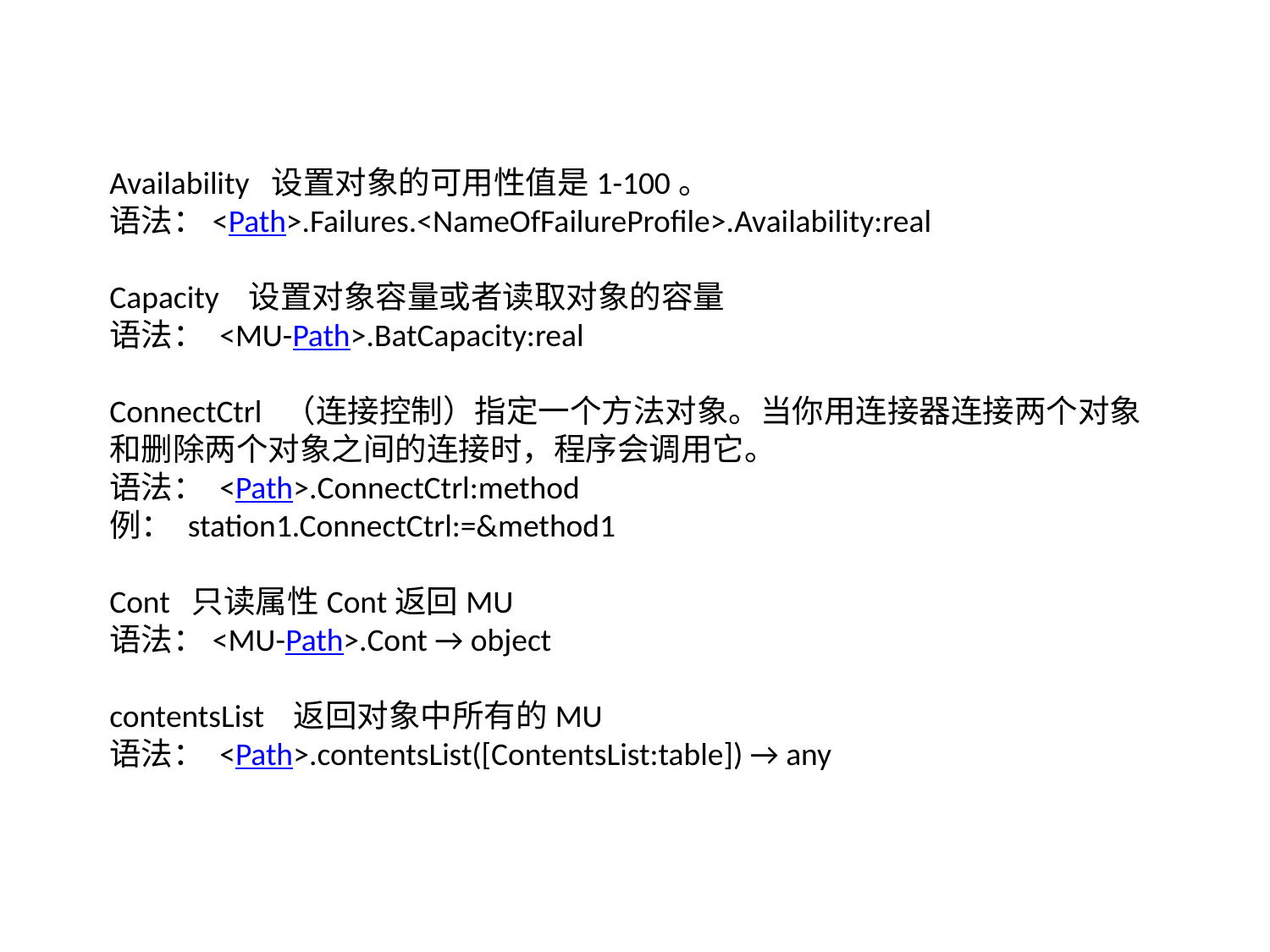

Availability  设置对象的可用性值是1-100。
语法：<Path>.Failures.<NameOfFailureProfile>.Availability:real

Capacity   设置对象容量或者读取对象的容量
语法： <MU-Path>.BatCapacity:real

ConnectCtrl  （连接控制）指定一个方法对象。当你用连接器连接两个对象和删除两个对象之间的连接时，程序会调用它。
语法： <Path>.ConnectCtrl:method
例： station1.ConnectCtrl:=&method1

Cont  只读属性Cont返回MU
语法：<MU-Path>.Cont → object

contentsList   返回对象中所有的MU
语法： <Path>.contentsList([ContentsList:table]) → any